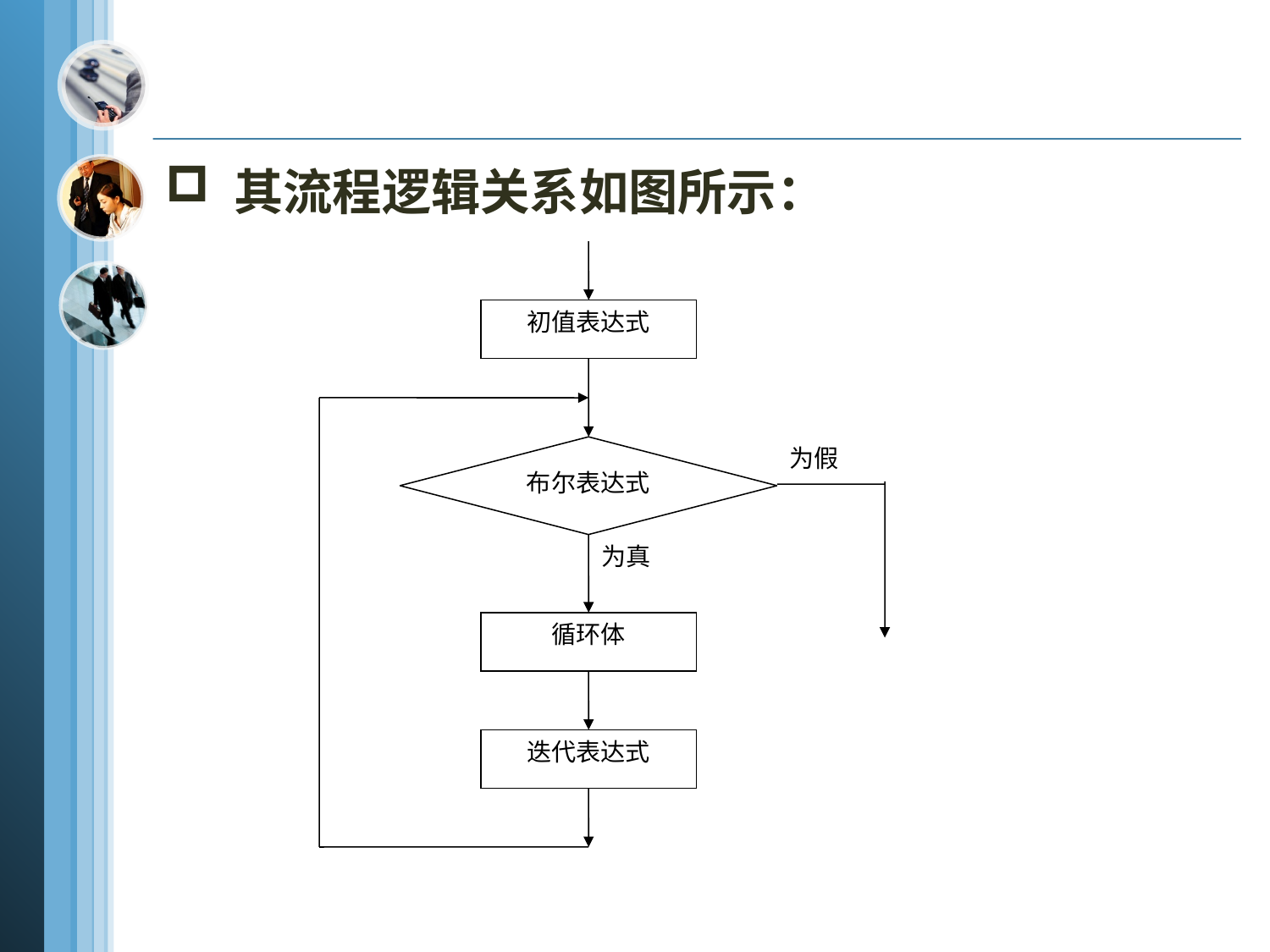

其流程逻辑关系如图所示：

初值表达式

布尔表达式
为假

为真
循环体

迭代表达式